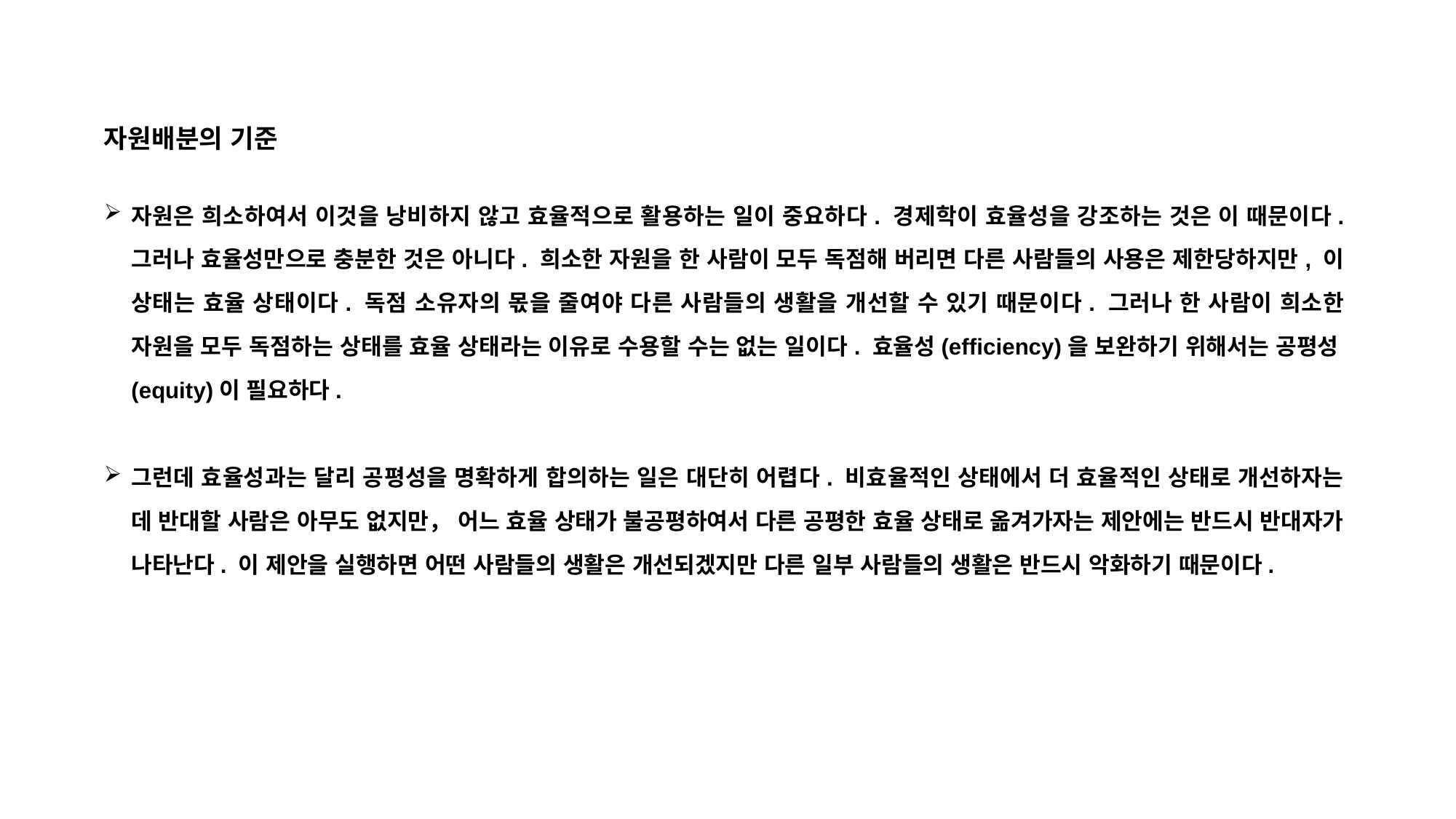

자원배분의 기준

자원은 희소하여서 이것을 낭비하지 않고 효율적으로 활용하는 일이 중요하다. 경제학이 효율성을 강조하는 것은 이 때문이다. 그러나 효율성만으로 충분한 것은 아니다. 희소한 자원을 한 사람이 모두 독점해 버리면 다른 사람들의 사용은 제한당하지만, 이 상태는 효율 상태이다. 독점 소유자의 몫을 줄여야 다른 사람들의 생활을 개선할 수 있기 때문이다. 그러나 한 사람이 희소한 자원을 모두 독점하는 상태를 효율 상태라는 이유로 수용할 수는 없는 일이다. 효율성(efficiency)을 보완하기 위해서는 공평성(equity)이 필요하다.

그런데 효율성과는 달리 공평성을 명확하게 합의하는 일은 대단히 어렵다. 비효율적인 상태에서 더 효율적인 상태로 개선하자는 데 반대할 사람은 아무도 없지만， 어느 효율 상태가 불공평하여서 다른 공평한 효율 상태로 옮겨가자는 제안에는 반드시 반대자가 나타난다. 이 제안을 실행하면 어떤 사람들의 생활은 개선되겠지만 다른 일부 사람들의 생활은 반드시 악화하기 때문이다.